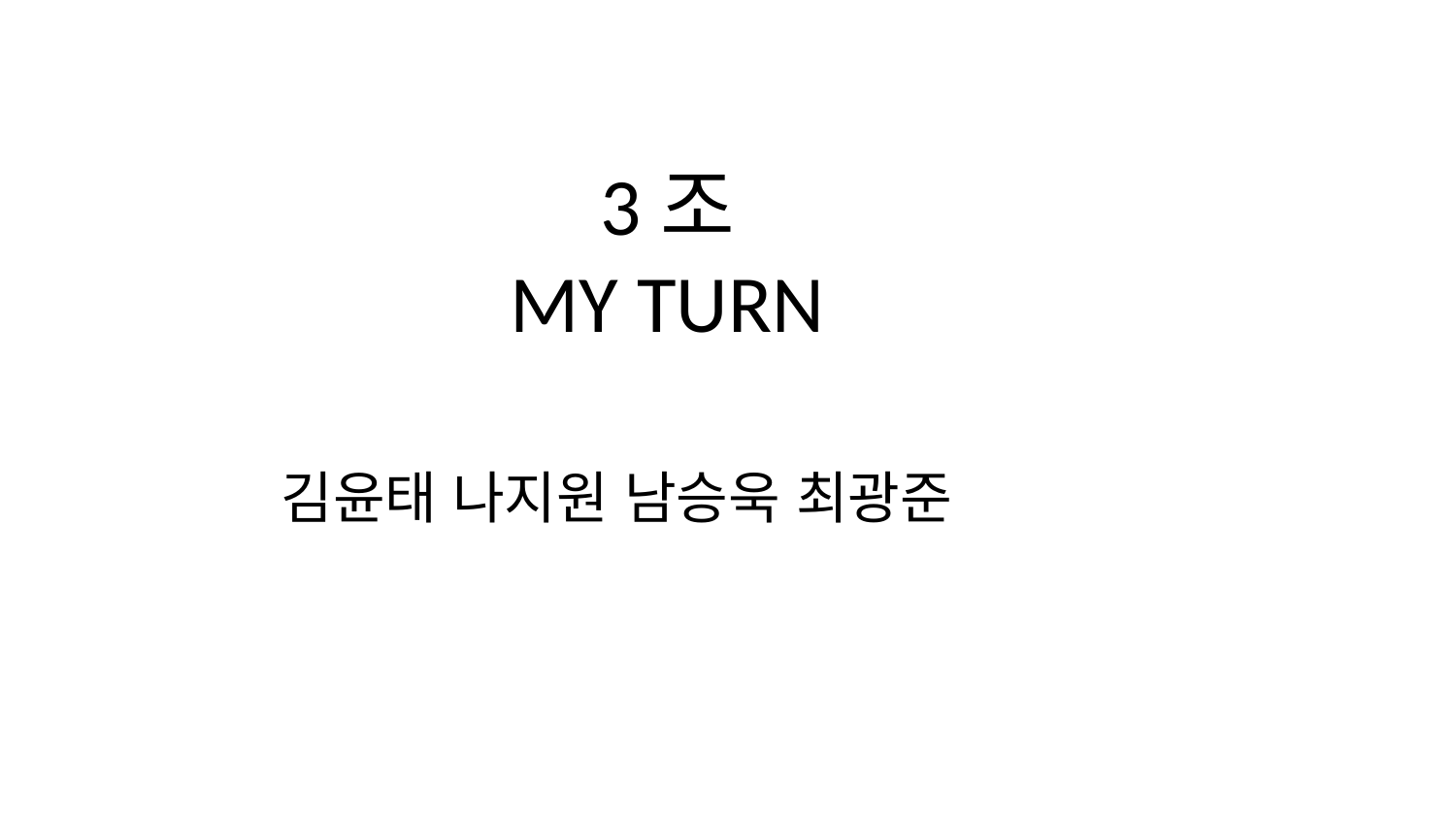

3조
MY TURN
김윤태 나지원 남승욱 최광준